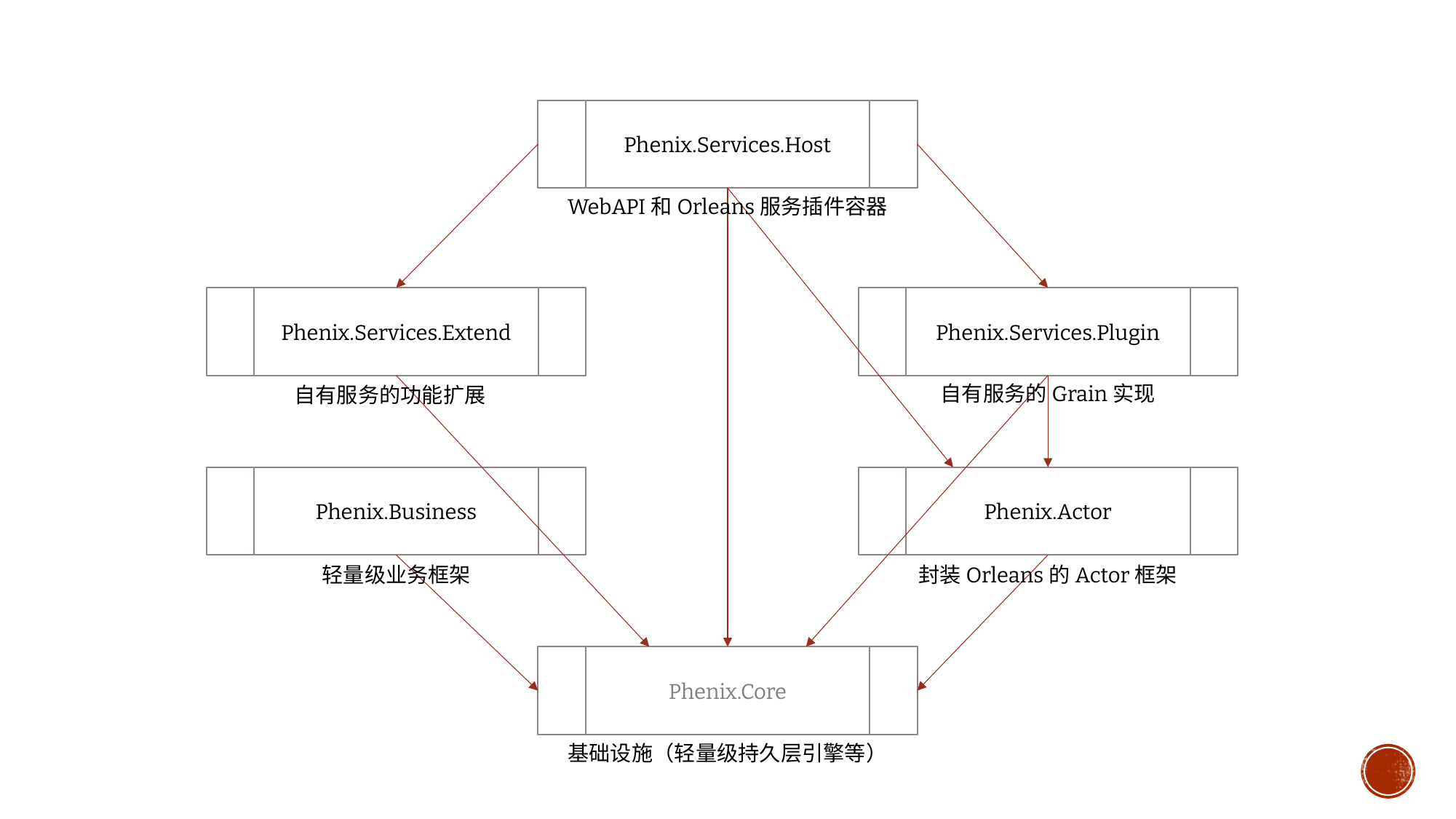

Phenix.Services.Host
WebAPI和Orleans服务插件容器
Phenix.Services.Extend
Phenix.Services.Plugin
自有服务的Grain实现
自有服务的功能扩展
Phenix.Business
Phenix.Actor
轻量级业务框架
封装Orleans的Actor框架
Phenix.Core
基础设施（轻量级持久层引擎等）